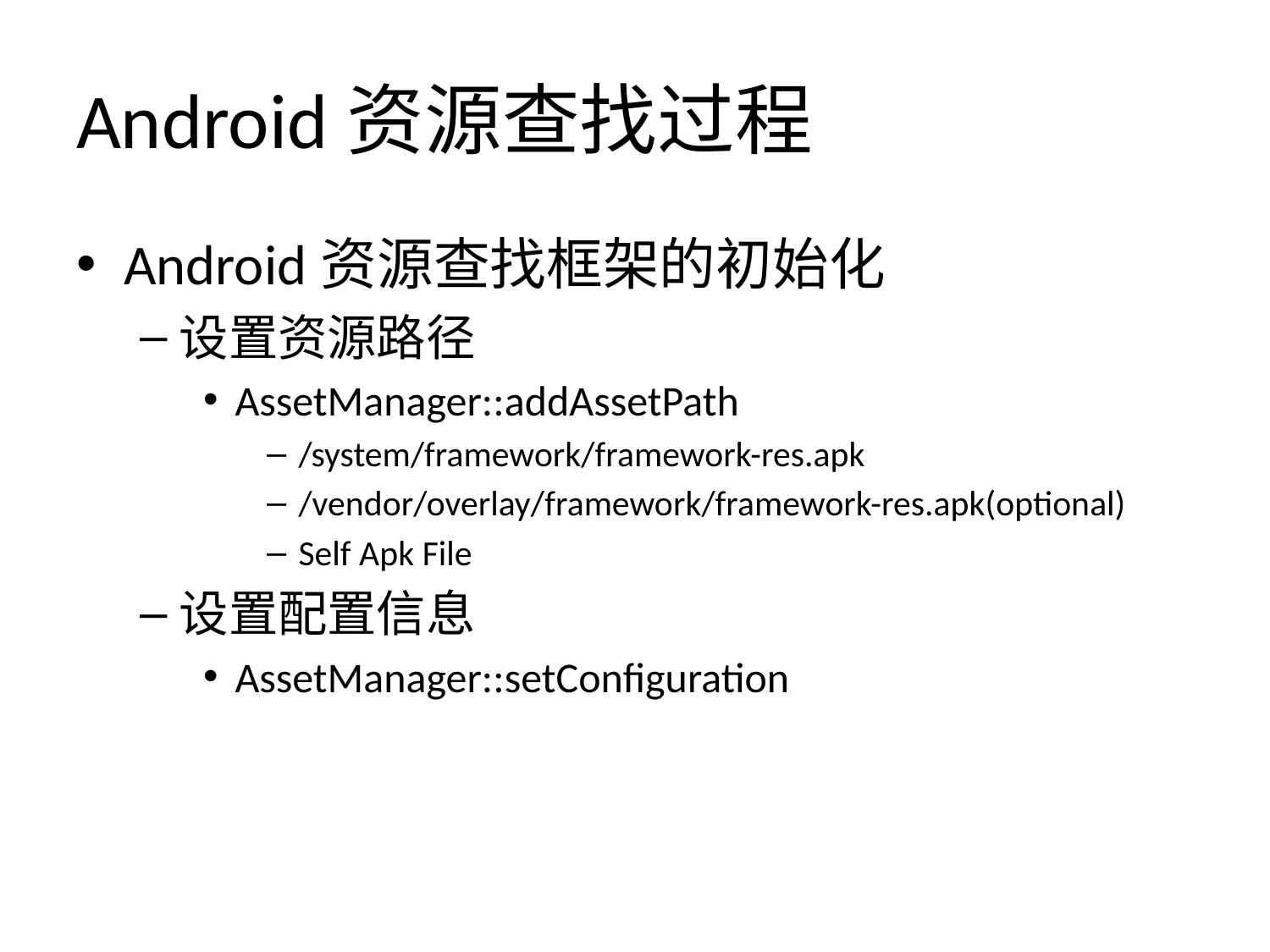

# Android资源查找过程
Android资源查找框架的初始化
设置资源路径
AssetManager::addAssetPath
/system/framework/framework-res.apk
/vendor/overlay/framework/framework-res.apk(optional)
Self Apk File
设置配置信息
AssetManager::setConfiguration